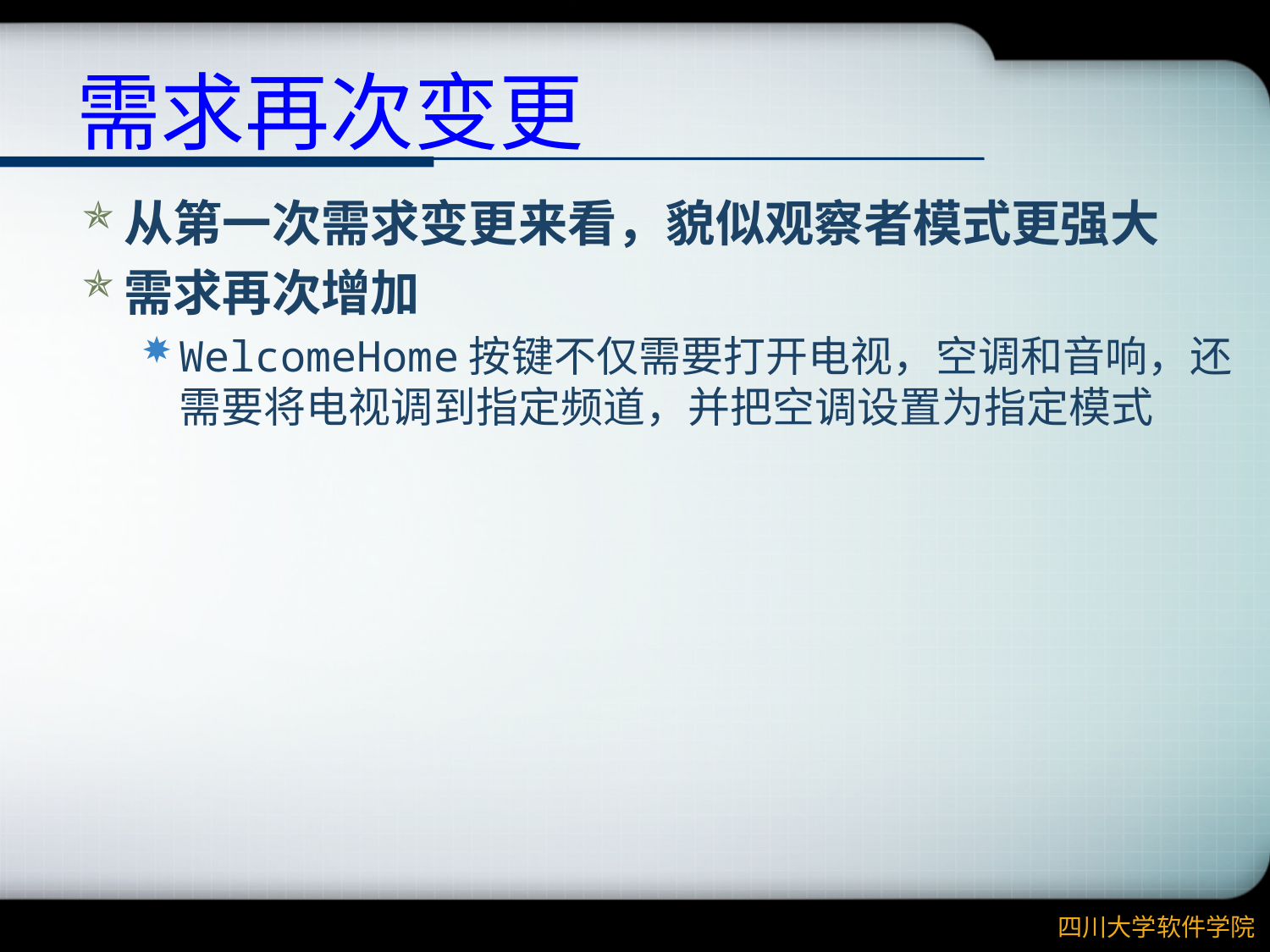

# 需求再次变更
从第一次需求变更来看，貌似观察者模式更强大
需求再次增加
WelcomeHome按键不仅需要打开电视，空调和音响，还需要将电视调到指定频道，并把空调设置为指定模式